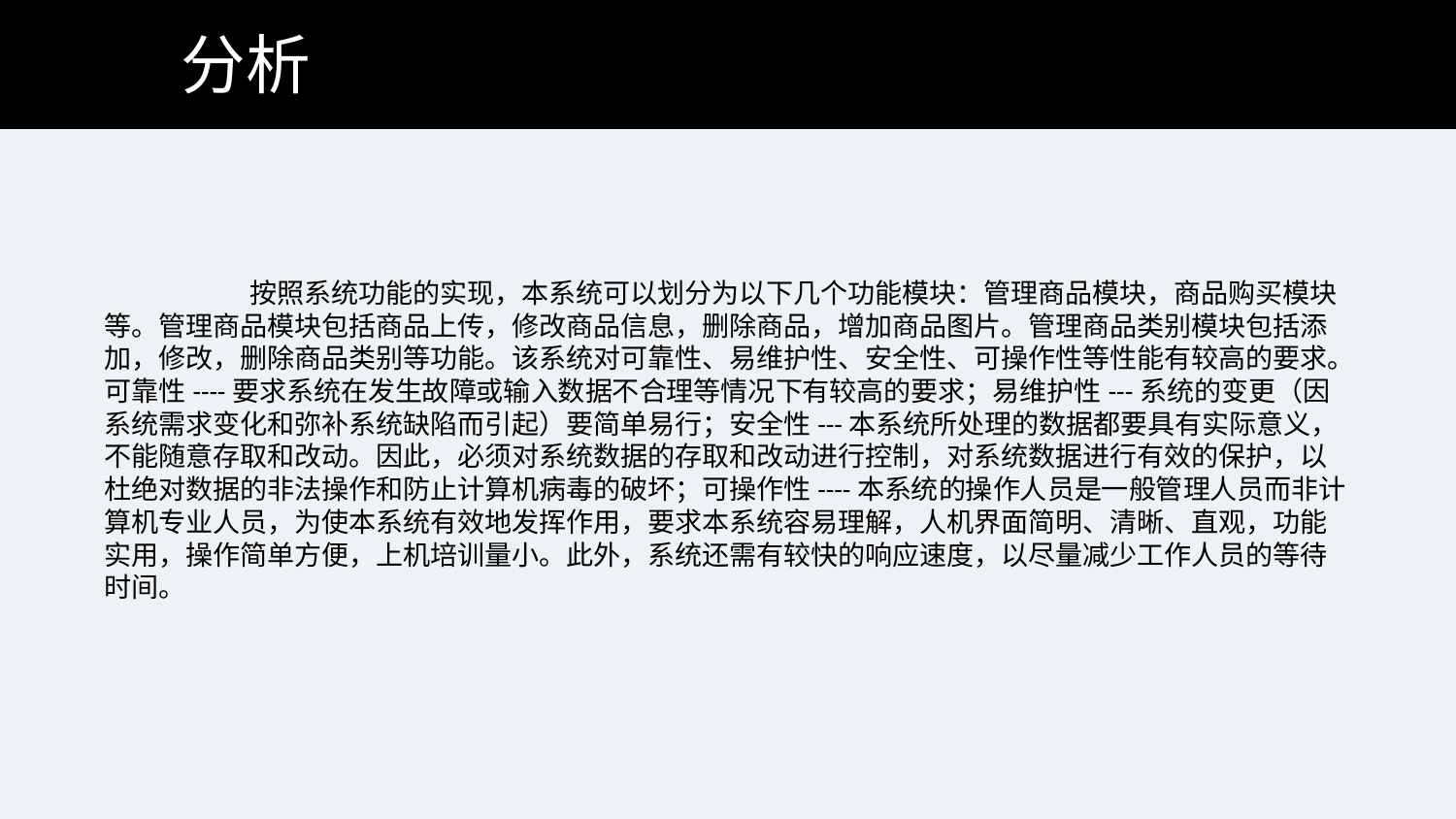

分析
	按照系统功能的实现，本系统可以划分为以下几个功能模块：管理商品模块，商品购买模块等。管理商品模块包括商品上传，修改商品信息，删除商品，增加商品图片。管理商品类别模块包括添加，修改，删除商品类别等功能。该系统对可靠性、易维护性、安全性、可操作性等性能有较高的要求。可靠性----要求系统在发生故障或输入数据不合理等情况下有较高的要求；易维护性---系统的变更（因系统需求变化和弥补系统缺陷而引起）要简单易行；安全性---本系统所处理的数据都要具有实际意义，不能随意存取和改动。因此，必须对系统数据的存取和改动进行控制，对系统数据进行有效的保护，以杜绝对数据的非法操作和防止计算机病毒的破坏；可操作性----本系统的操作人员是一般管理人员而非计算机专业人员，为使本系统有效地发挥作用，要求本系统容易理解，人机界面简明、清晰、直观，功能实用，操作简单方便，上机培训量小。此外，系统还需有较快的响应速度，以尽量减少工作人员的等待时间。